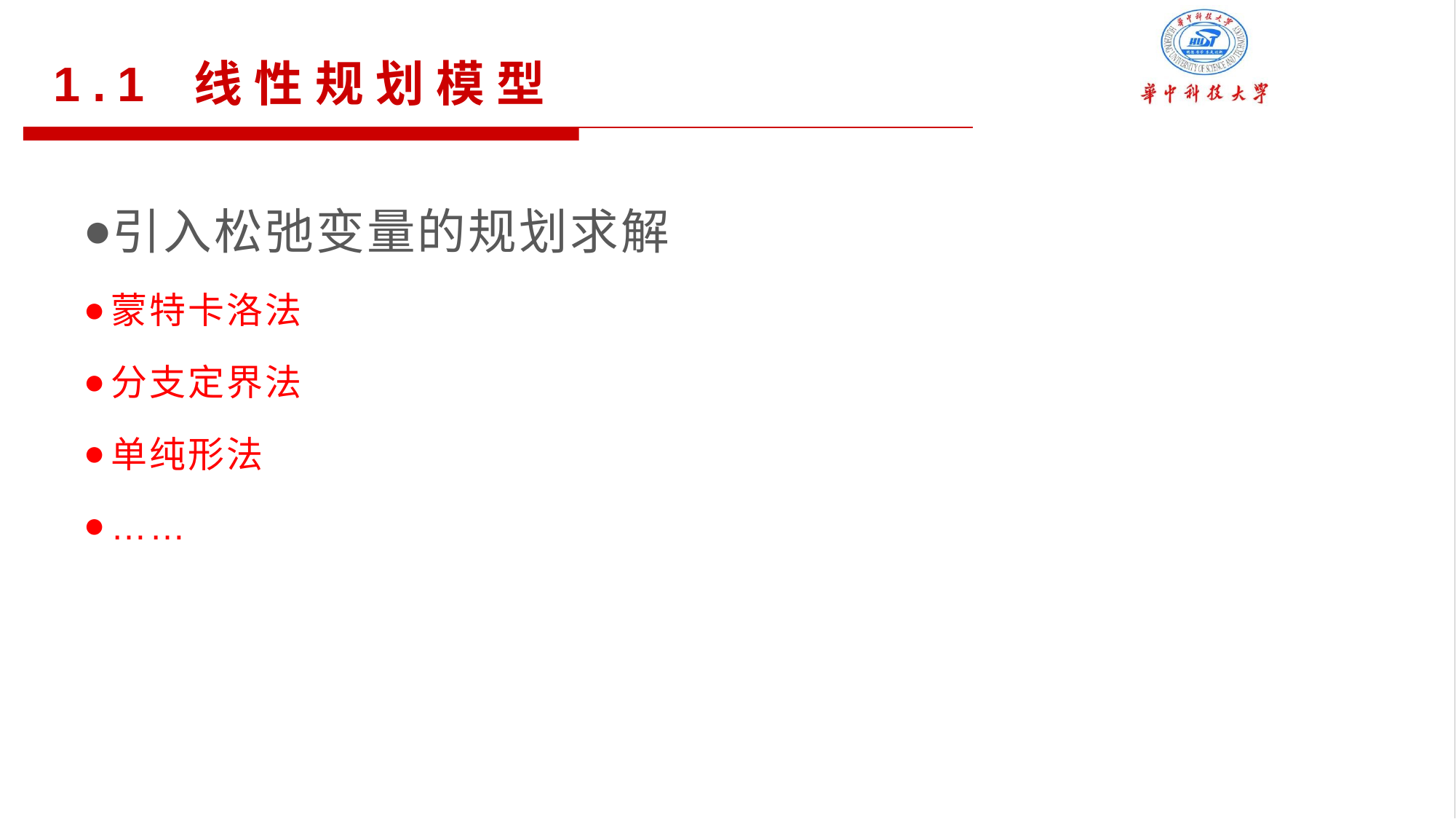

1.1 线性规划模型

引入松弛变量的规划求解
蒙特卡洛法
分支定界法
单纯形法
……